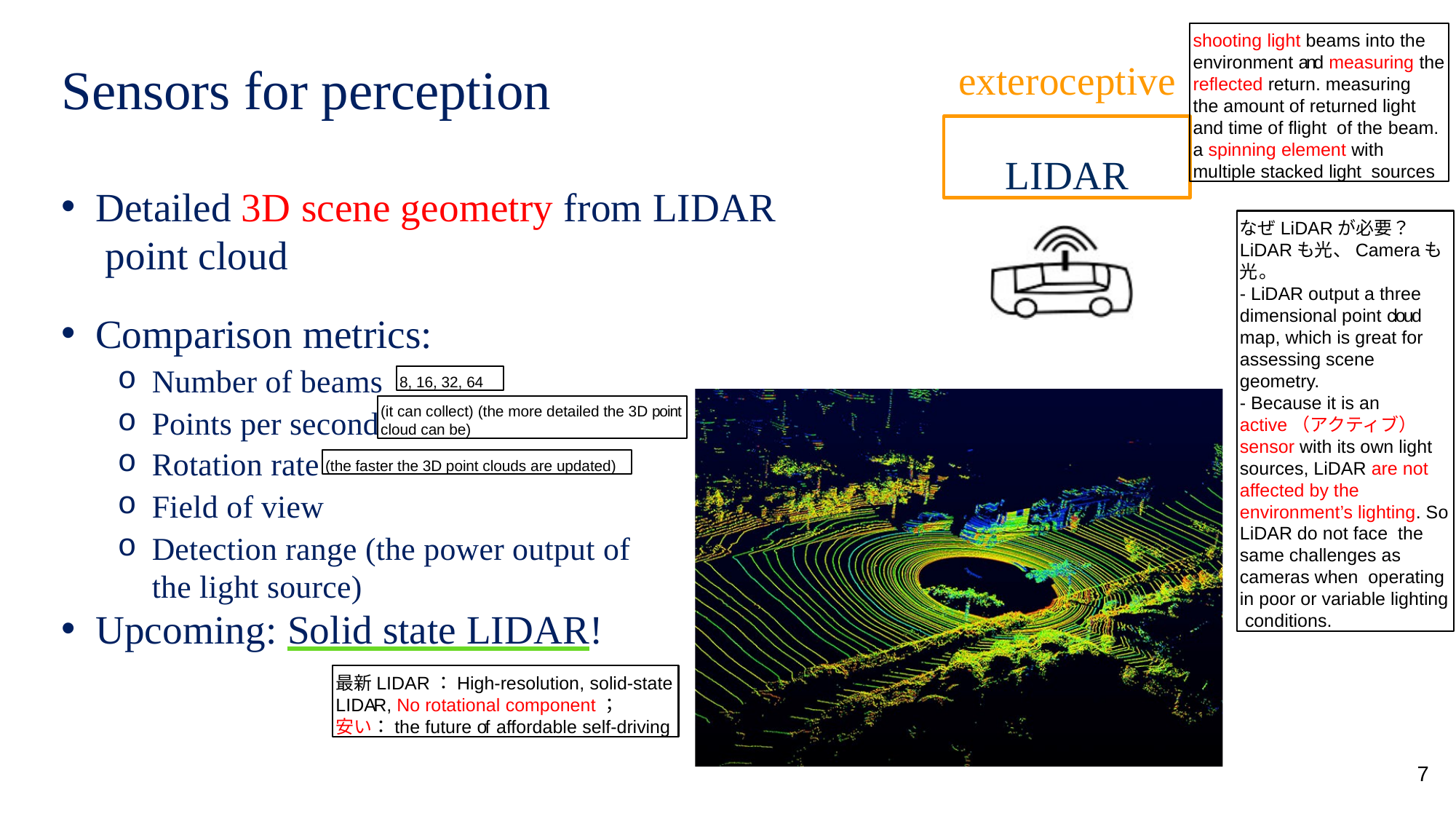

shooting light beams into the environment and  measuring the reflected return. measuring  the amount of returned light and time of flight  of the beam.
a spinning element with multiple stacked light  sources
exteroceptive
# Sensors for perception
LIDAR
Detailed 3D scene geometry from LIDAR  point cloud
なぜLiDARが必要？LiDARも光、Cameraも光 。
- LiDAR output a three dimensional point cloud  map, which is great for assessing scene  geometry.
- Because it is an active（アクティブ） sensor with its own light sources, LiDAR are not affected by the  environment’s lighting. So LiDAR do not face  the same challenges as cameras when  operating in poor or variable lighting  conditions.

Comparison metrics:
Number of beams
Points per second
Rotation rate
Field of view
Detection range (the power output of the light source)
8, 16, 32, 64

(it can collect) (the more detailed the 3D point  cloud can be)
(the faster the 3D point clouds are updated)
Upcoming: Solid state LIDAR!
最新LIDAR：High-resolution, solid-state LIDAR, No rotational component；
安い：the future of  affordable self-driving
7